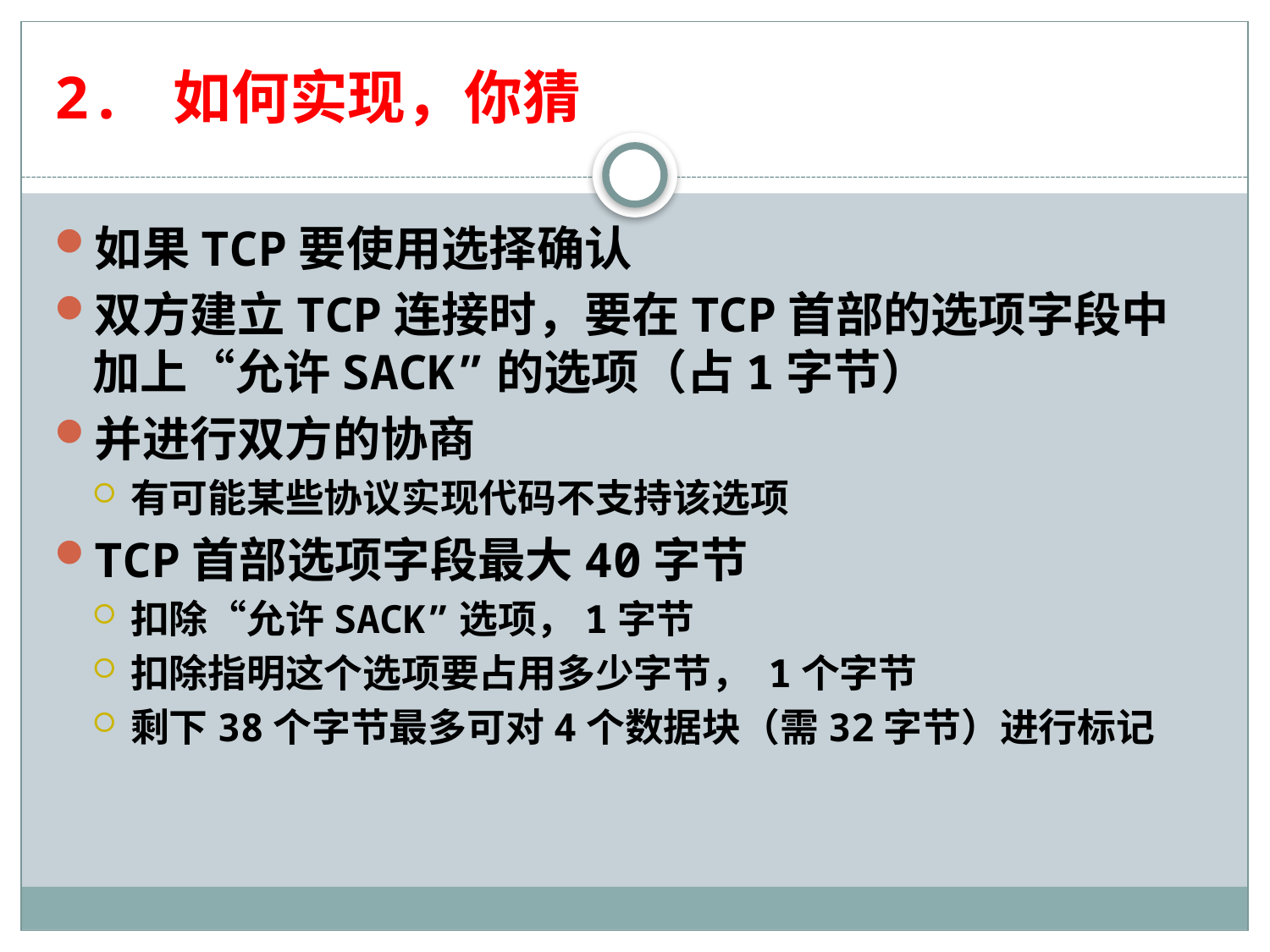

# 2. 如何实现，你猜
如果TCP要使用选择确认
双方建立TCP连接时，要在TCP首部的选项字段中加上“允许SACK”的选项（占1字节）
并进行双方的协商
有可能某些协议实现代码不支持该选项
TCP首部选项字段最大40字节
扣除“允许SACK”选项，1字节
扣除指明这个选项要占用多少字节， 1个字节
剩下38个字节最多可对4个数据块（需32字节）进行标记